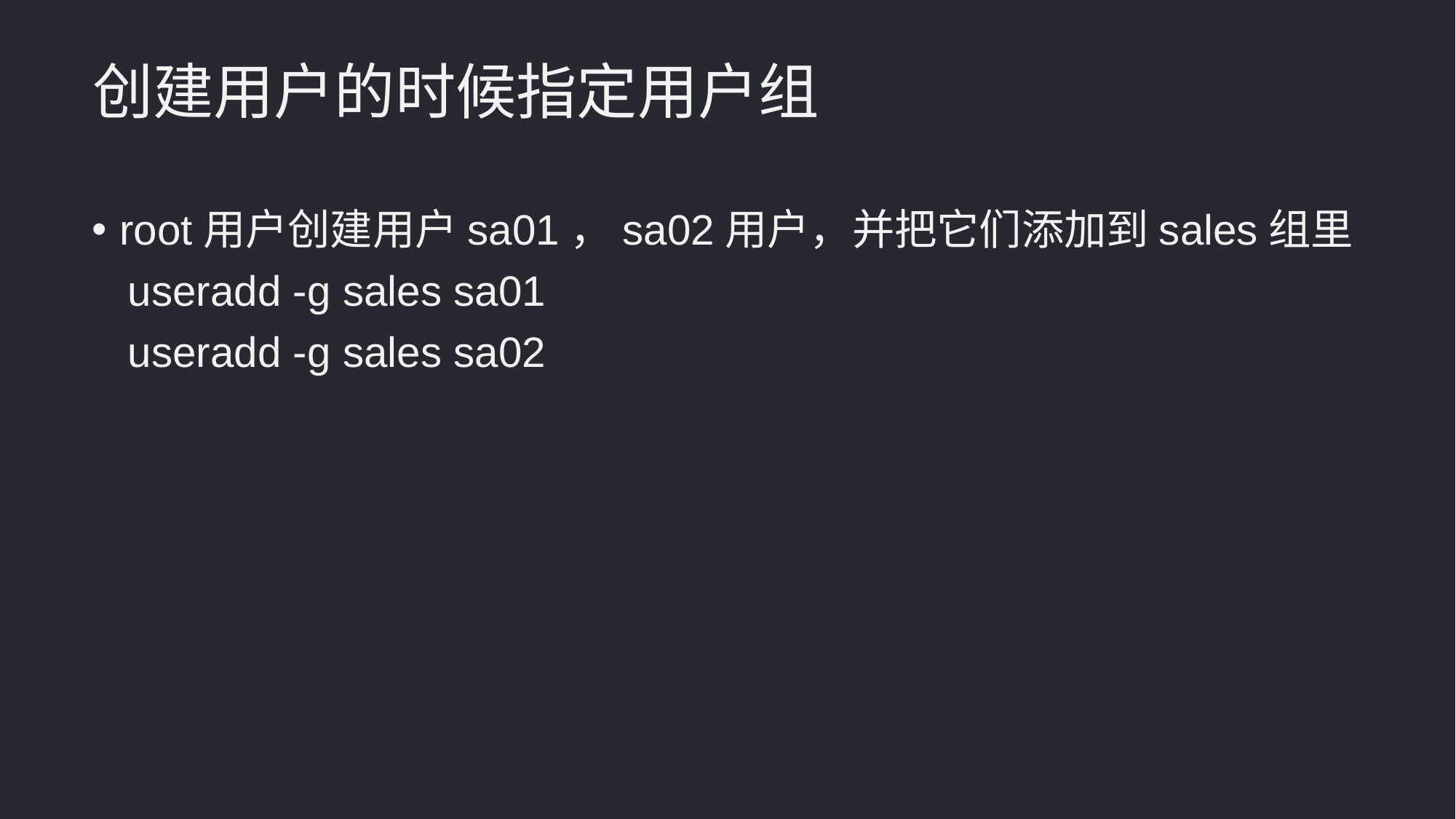

创建用户的时候指定用户组
root用户创建用户sa01，sa02用户，并把它们添加到sales组里
   useradd -g sales sa01
   useradd -g sales sa02